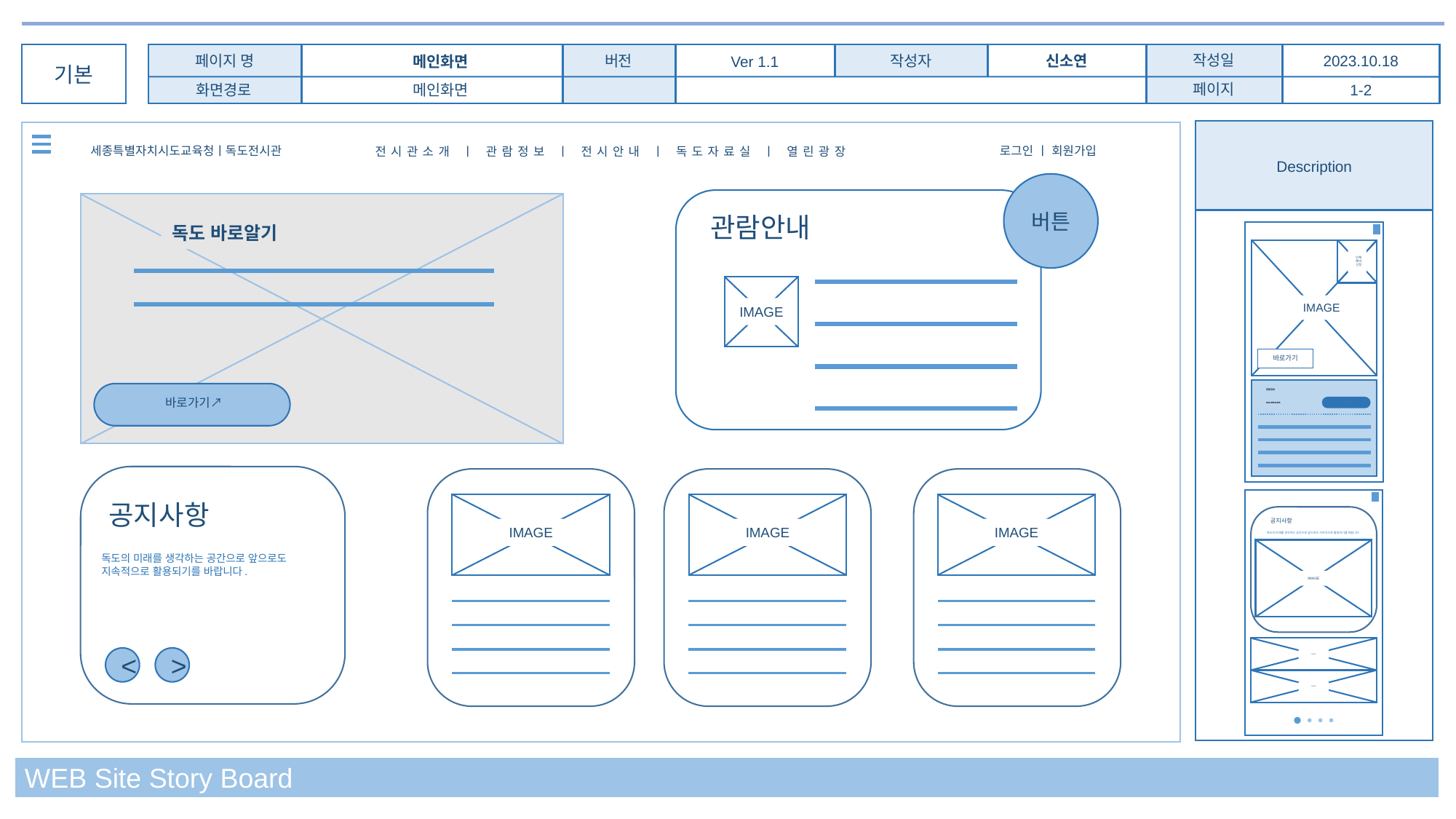

작성일
페이지 명
신소연
2023.10.18
버전
작성자
메인화면
Ver 1.1
기본
페이지
메인화면
화면경로
1-2

세종특별자치시도교육청ㅣ독도전시관
로그인 ㅣ 회원가입
전시관소개 ㅣ 관람정보 ㅣ 전시안내 ㅣ 독도자료실 ㅣ 열린광장
Description
버튼

독도 바로알기

바로가기↗
관람안내

IMAGE

단체
예약
신청
바로가기

관람안내
044-999-6393

 관람 문의하기

IMAGE

공지사항
독도의 미래를 생각하는 공간으로 앞으로도 지속적으로 활용되기를 바랍니다.

공지사항
독도의 미래를 생각하는 공간으로 앞으로도 지속적으로 활용되기를 바랍니다.

IMAGE

IMAGE

IMAGE

IMAGE

IMAGE

IMAGE
<
>
WEB Site Story Board